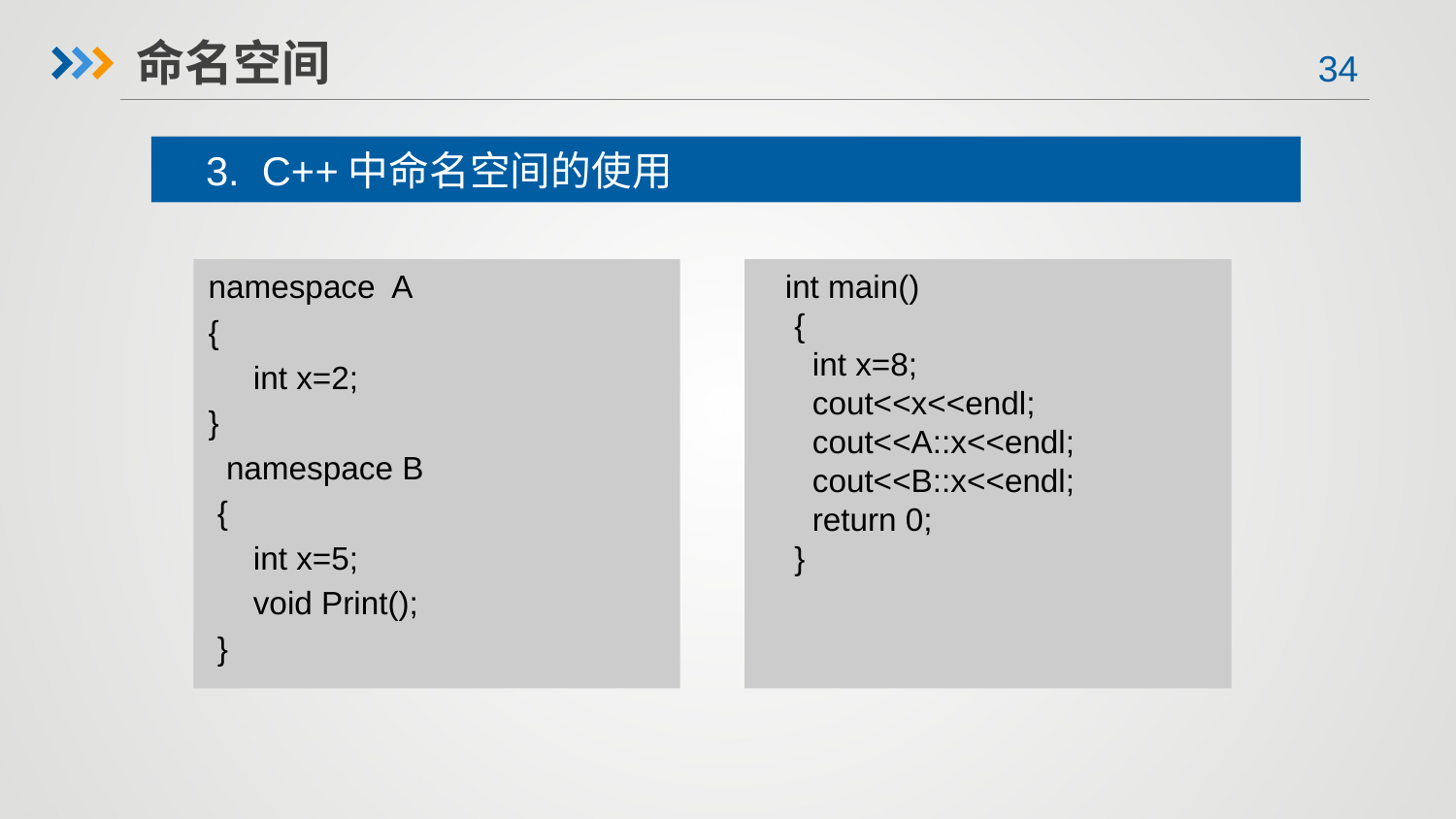

命名空间

3.  C++中命名空间的使用
namespace  A
{
     int x=2;
}
  namespace B
 {
     int x=5;
     void Print();
 }

 int main()
  {
    int x=8;
    cout<<x<<endl;
    cout<<A::x<<endl;
    cout<<B::x<<endl;
    return 0;
  }